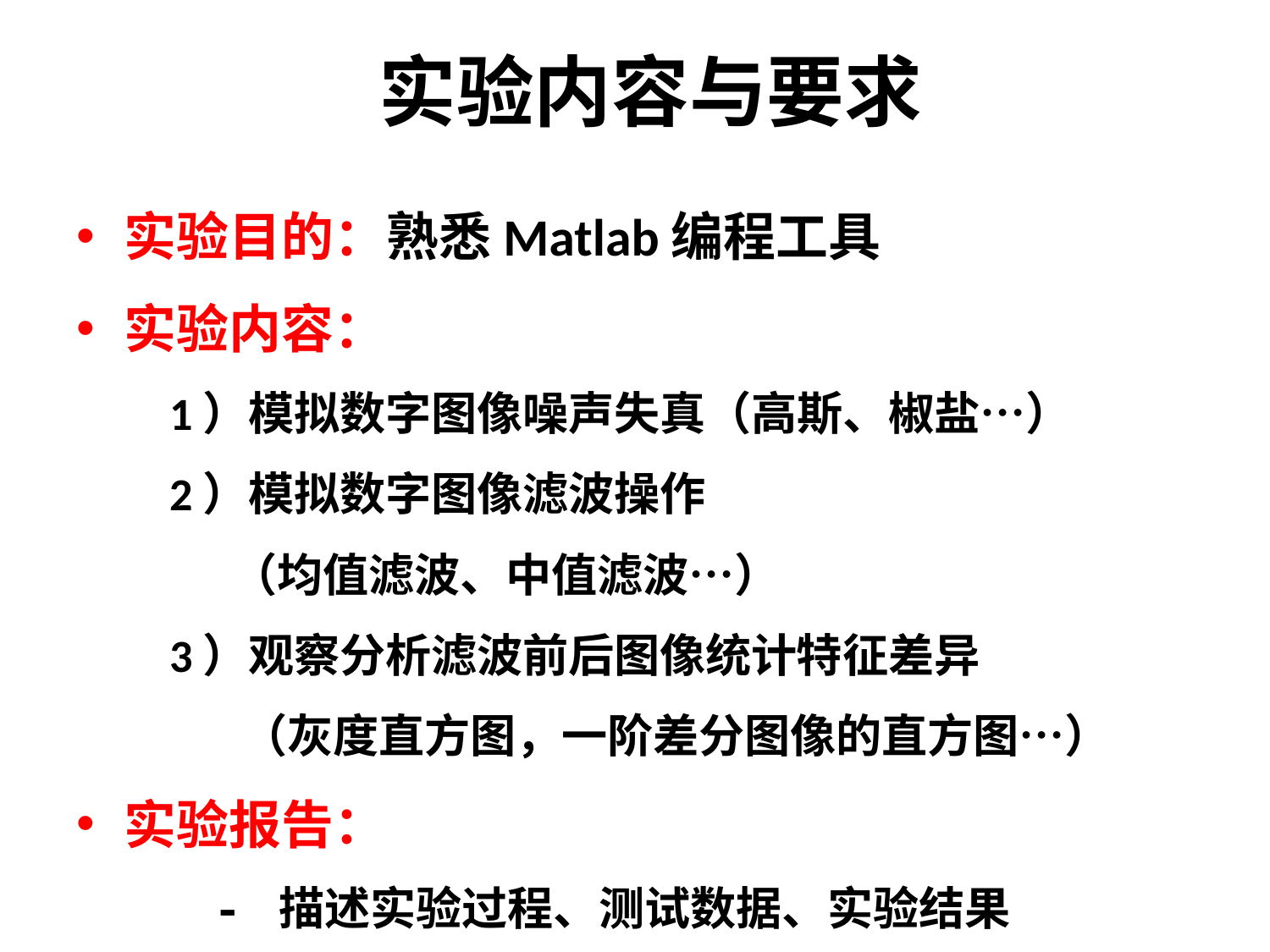

# 实验内容与要求
实验目的：熟悉Matlab编程工具
实验内容：
         1）模拟数字图像噪声失真（高斯、椒盐…）
         2）模拟数字图像滤波操作
              （均值滤波、中值滤波…）
         3）观察分析滤波前后图像统计特征差异
               （灰度直方图，一阶差分图像的直方图…）
实验报告：
     - 描述实验过程、测试数据、实验结果